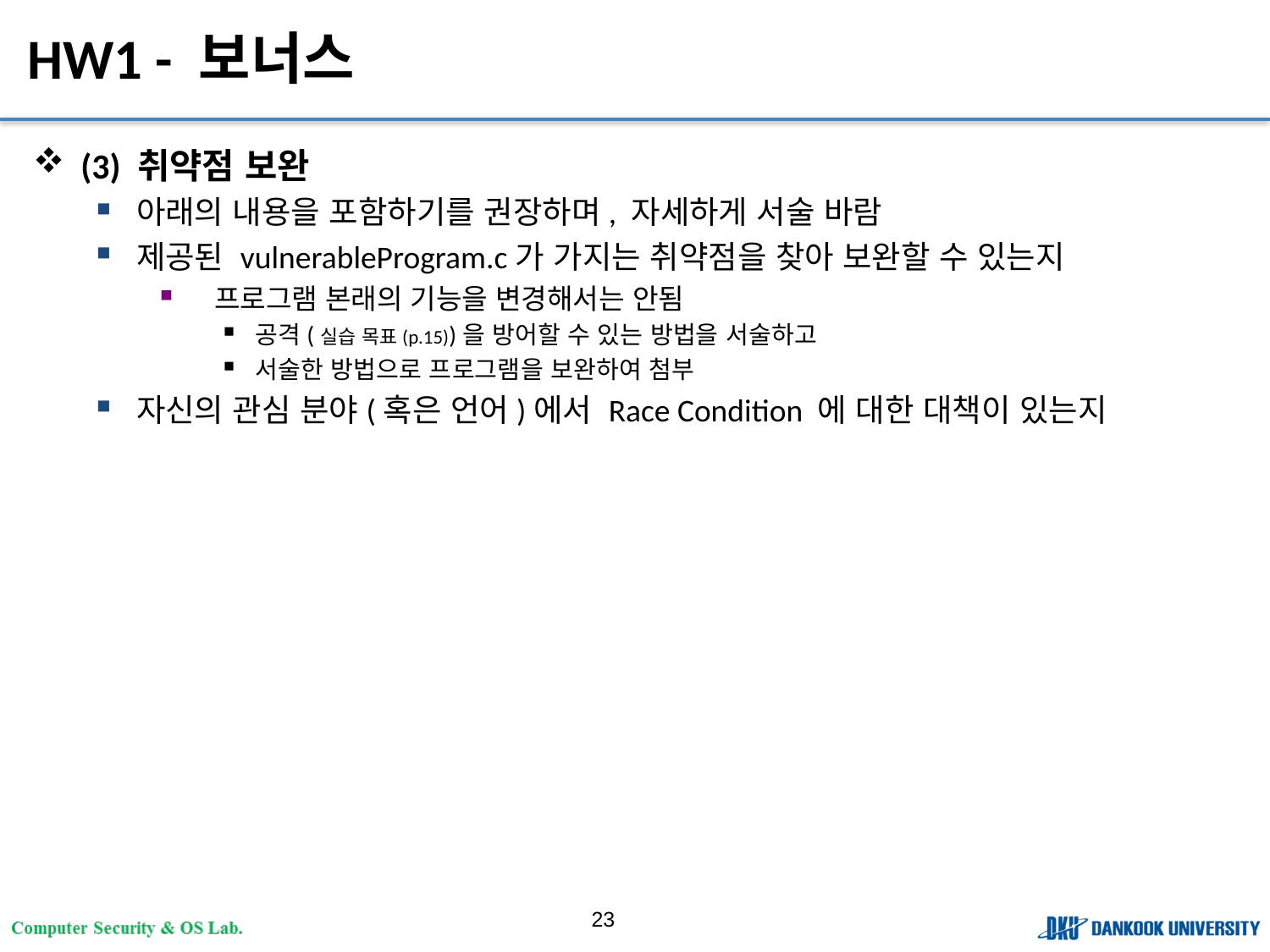

# HW1 - 보너스
(3) 취약점 보완
아래의 내용을 포함하기를 권장하며, 자세하게 서술 바람
제공된 vulnerableProgram.c가 가지는 취약점을 찾아 보완할 수 있는지
  프로그램 본래의 기능을 변경해서는 안됨
공격(실습 목표(p.15))을 방어할 수 있는 방법을 서술하고
서술한 방법으로 프로그램을 보완하여 첨부
자신의 관심 분야(혹은 언어)에서 Race Condition 에 대한 대책이 있는지

23